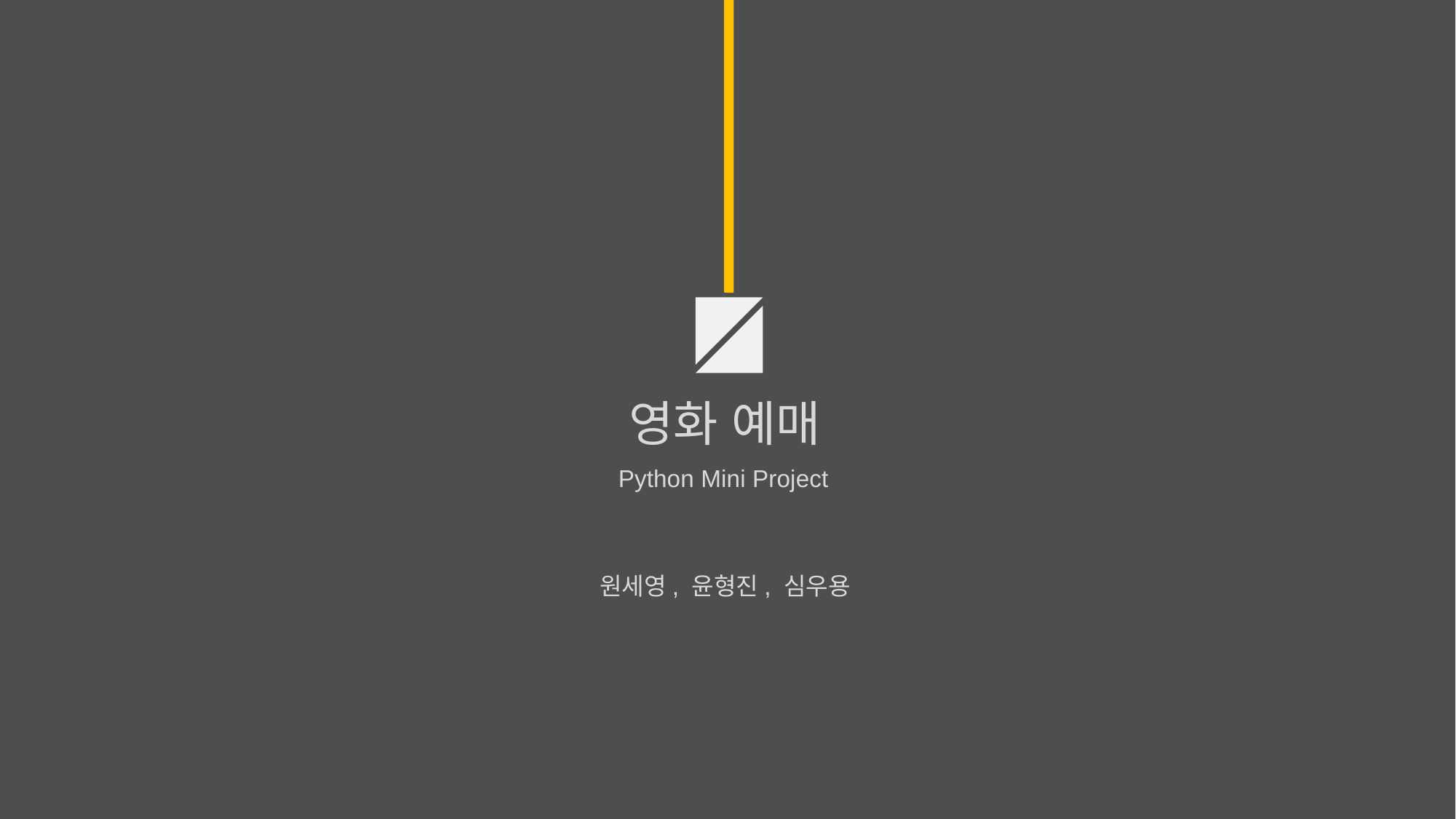

영화 예매
Python Mini Project
원세영, 윤형진, 심우용